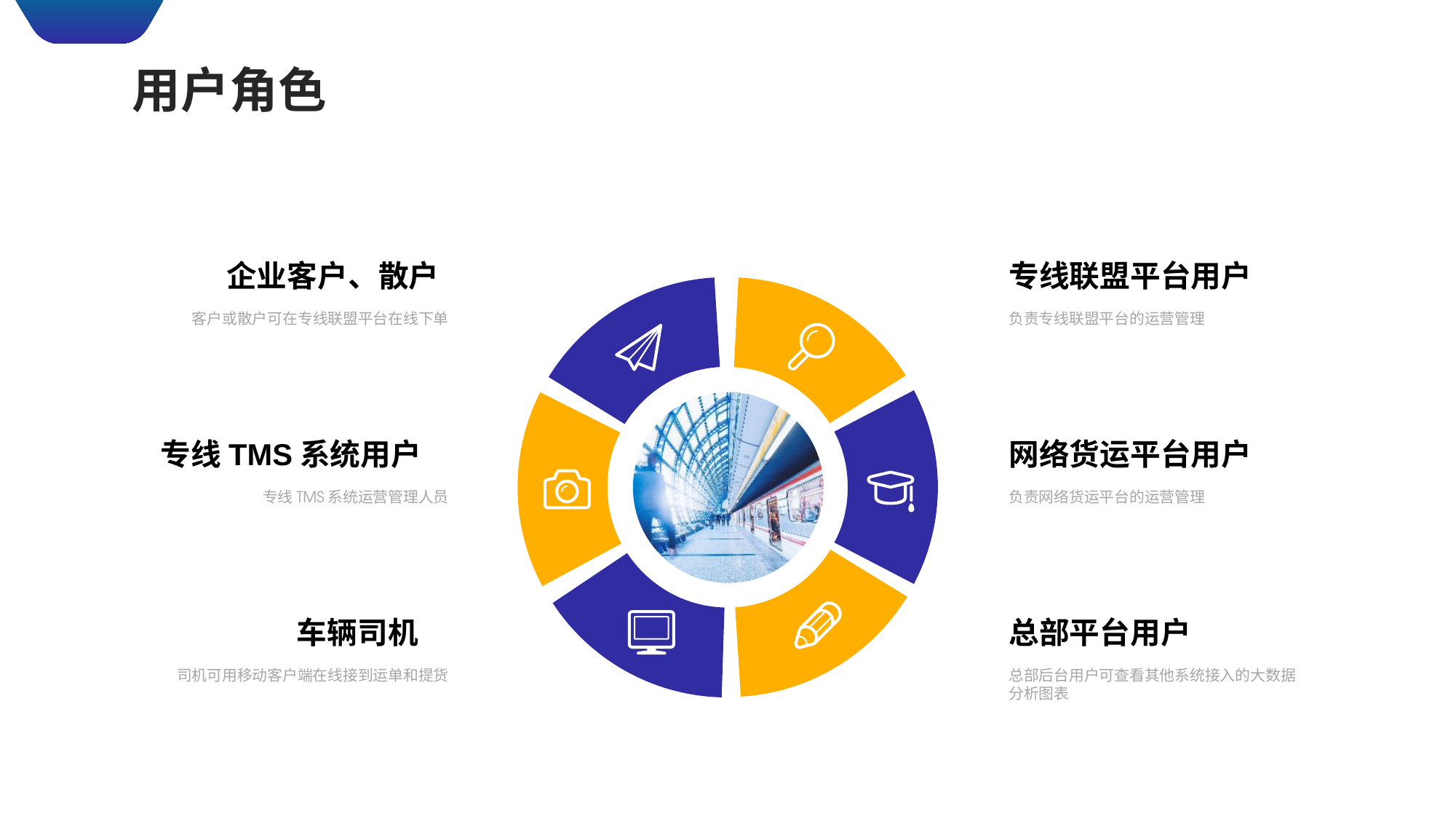

用户角色
企业客户、散户
客户或散户可在专线联盟平台在线下单
专线联盟平台用户
负责专线联盟平台的运营管理

专线TMS系统用户
专线TMS系统运营管理人员
网络货运平台用户
负责网络货运平台的运营管理
车辆司机
司机可用移动客户端在线接到运单和提货
总部平台用户
总部后台用户可查看其他系统接入的大数据分析图表